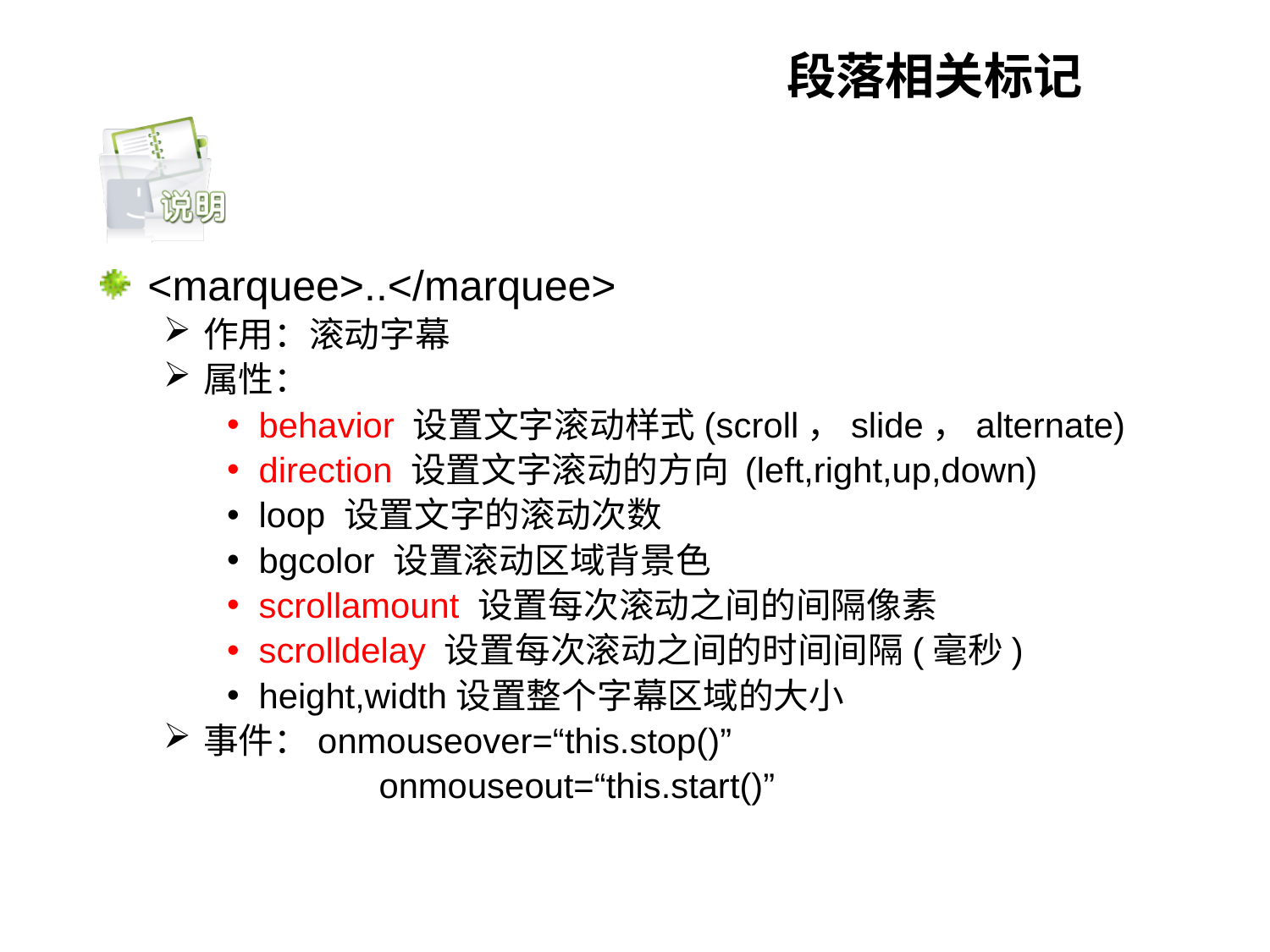

# 段落相关标记
<marquee>..</marquee>
作用：滚动字幕
属性：
behavior 设置文字滚动样式(scroll，slide，alternate)
direction 设置文字滚动的方向 (left,right,up,down)
loop 设置文字的滚动次数
bgcolor 设置滚动区域背景色
scrollamount 设置每次滚动之间的间隔像素
scrolldelay 设置每次滚动之间的时间间隔(毫秒)
height,width设置整个字幕区域的大小
事件：onmouseover=“this.stop()”
		     onmouseout=“this.start()”